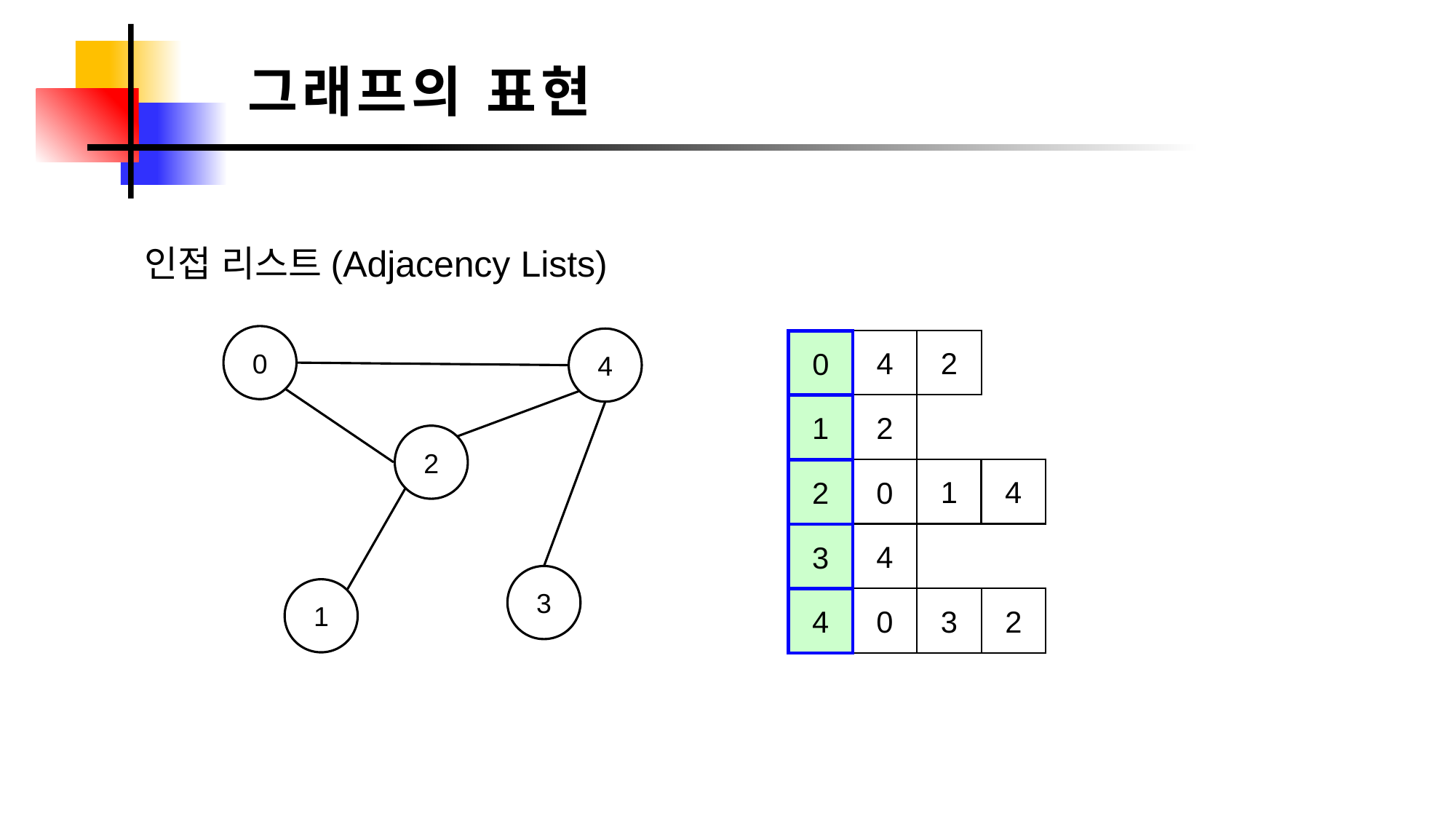

그래프의 표현
인접 리스트(Adjacency Lists)
0
4
2
3
1
4
2
0
2
1
1
4
0
2
4
3
0
3
2
4